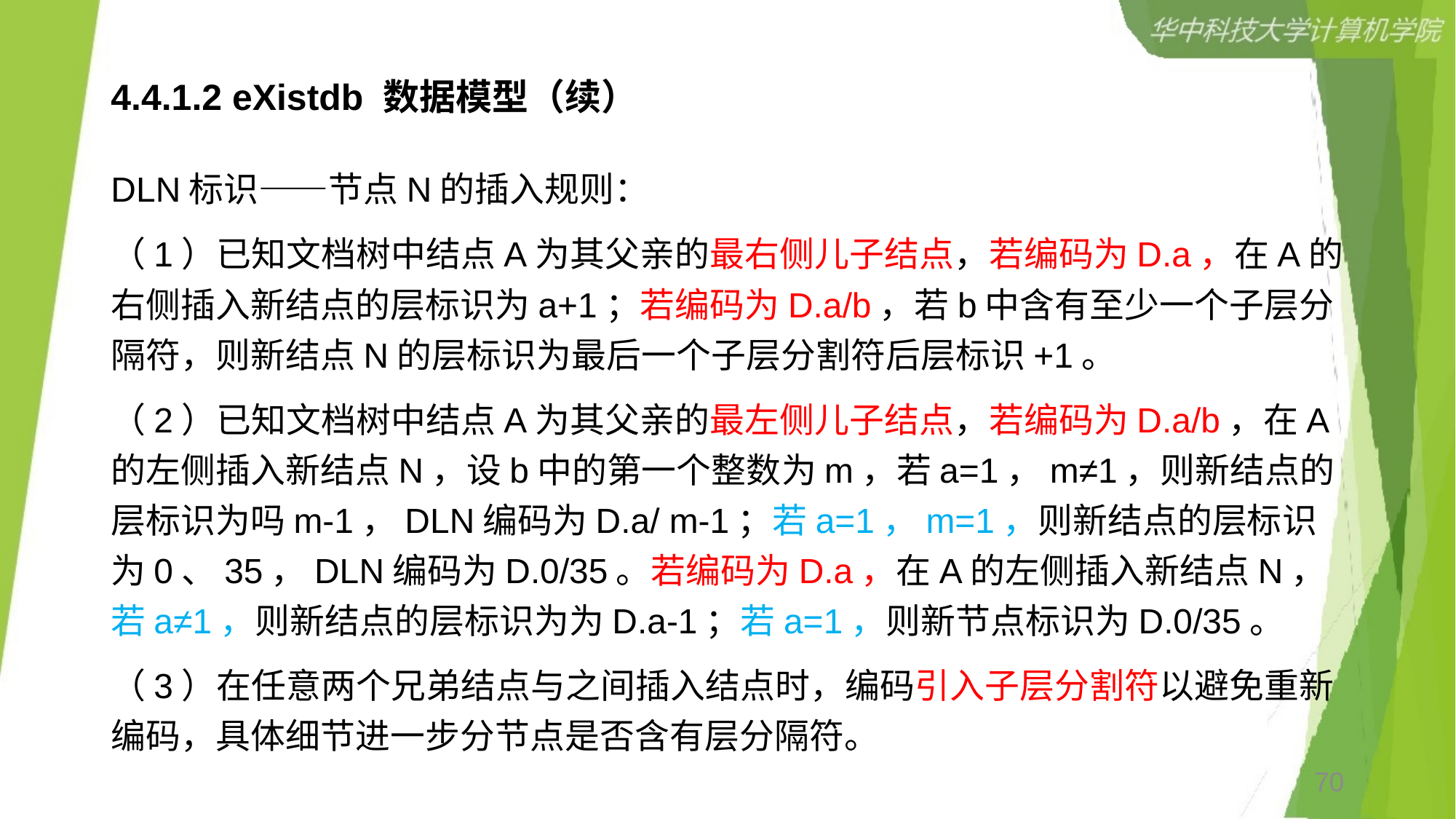

# 4.4.1.2 eXistdb 数据模型（续）
DLN标识——节点N的插入规则：
（1）已知文档树中结点A为其父亲的最右侧儿子结点，若编码为D.a，在A的右侧插入新结点的层标识为a+1；若编码为D.a/b，若b中含有至少一个子层分隔符，则新结点N的层标识为最后一个子层分割符后层标识+1。
（2）已知文档树中结点A为其父亲的最左侧儿子结点，若编码为D.a/b，在A的左侧插入新结点N，设b中的第一个整数为m，若a=1，m≠1，则新结点的层标识为吗m-1，DLN编码为D.a/ m-1；若a=1，m=1，则新结点的层标识为0、35，DLN编码为D.0/35。若编码为D.a，在A的左侧插入新结点N，若a≠1，则新结点的层标识为为D.a-1；若a=1，则新节点标识为D.0/35。
（3）在任意两个兄弟结点与之间插入结点时，编码引入子层分割符以避免重新编码，具体细节进一步分节点是否含有层分隔符。
70